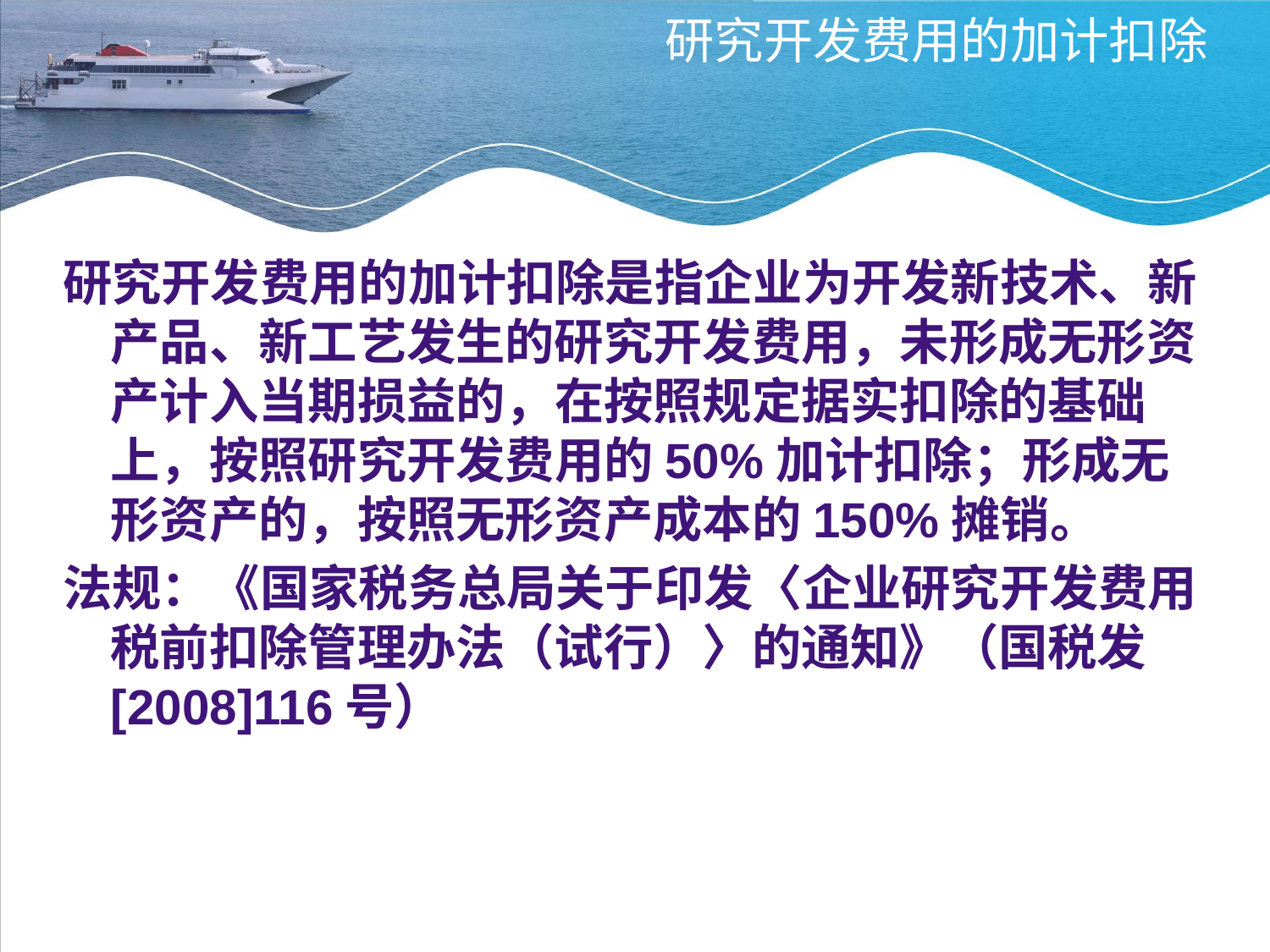

# 研究开发费用的加计扣除
研究开发费用的加计扣除是指企业为开发新技术、新产品、新工艺发生的研究开发费用，未形成无形资产计入当期损益的，在按照规定据实扣除的基础上，按照研究开发费用的50%加计扣除；形成无形资产的，按照无形资产成本的150%摊销。
法规：《国家税务总局关于印发〈企业研究开发费用税前扣除管理办法（试行）〉的通知》（国税发[2008]116号）